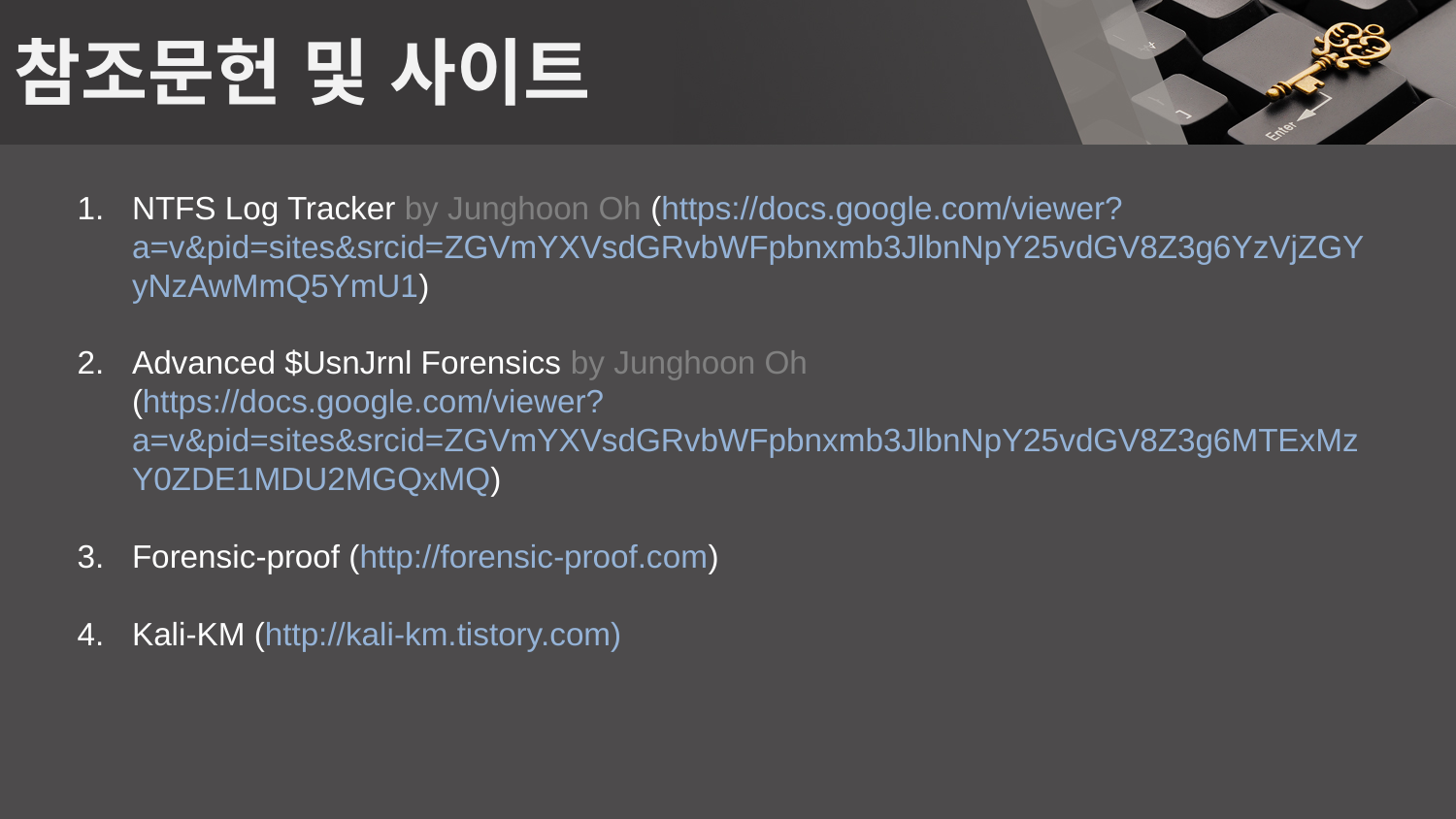

# 참조문헌 및 사이트
NTFS Log Tracker by Junghoon Oh (https://docs.google.com/viewer?a=v&pid=sites&srcid=ZGVmYXVsdGRvbWFpbnxmb3JlbnNpY25vdGV8Z3g6YzVjZGYyNzAwMmQ5YmU1)

Advanced $UsnJrnl Forensics by Junghoon Oh
(https://docs.google.com/viewer?a=v&pid=sites&srcid=ZGVmYXVsdGRvbWFpbnxmb3JlbnNpY25vdGV8Z3g6MTExMzY0ZDE1MDU2MGQxMQ)

Forensic-proof (http://forensic-proof.com)

Kali-KM (http://kali-km.tistory.com)